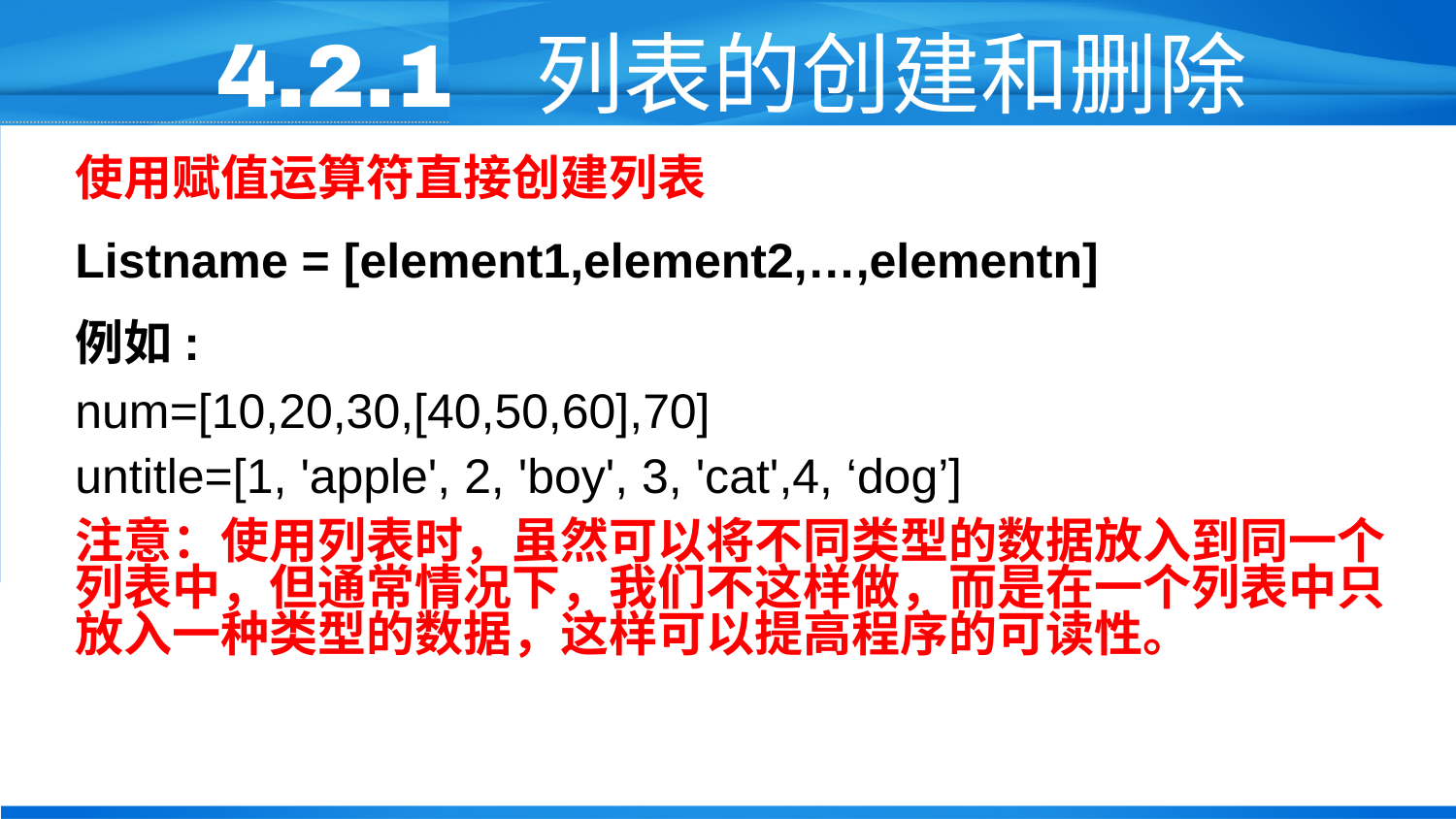

# 4.2.1  列表的创建和删除
使用赋值运算符直接创建列表
Listname = [element1,element2,…,elementn]
例如:
num=[10,20,30,[40,50,60],70]
untitle=[1, 'apple', 2, 'boy', 3, 'cat',4, ‘dog’]
注意：使用列表时，虽然可以将不同类型的数据放入到同一个列表中，但通常情况下，我们不这样做，而是在一个列表中只放入一种类型的数据，这样可以提高程序的可读性。